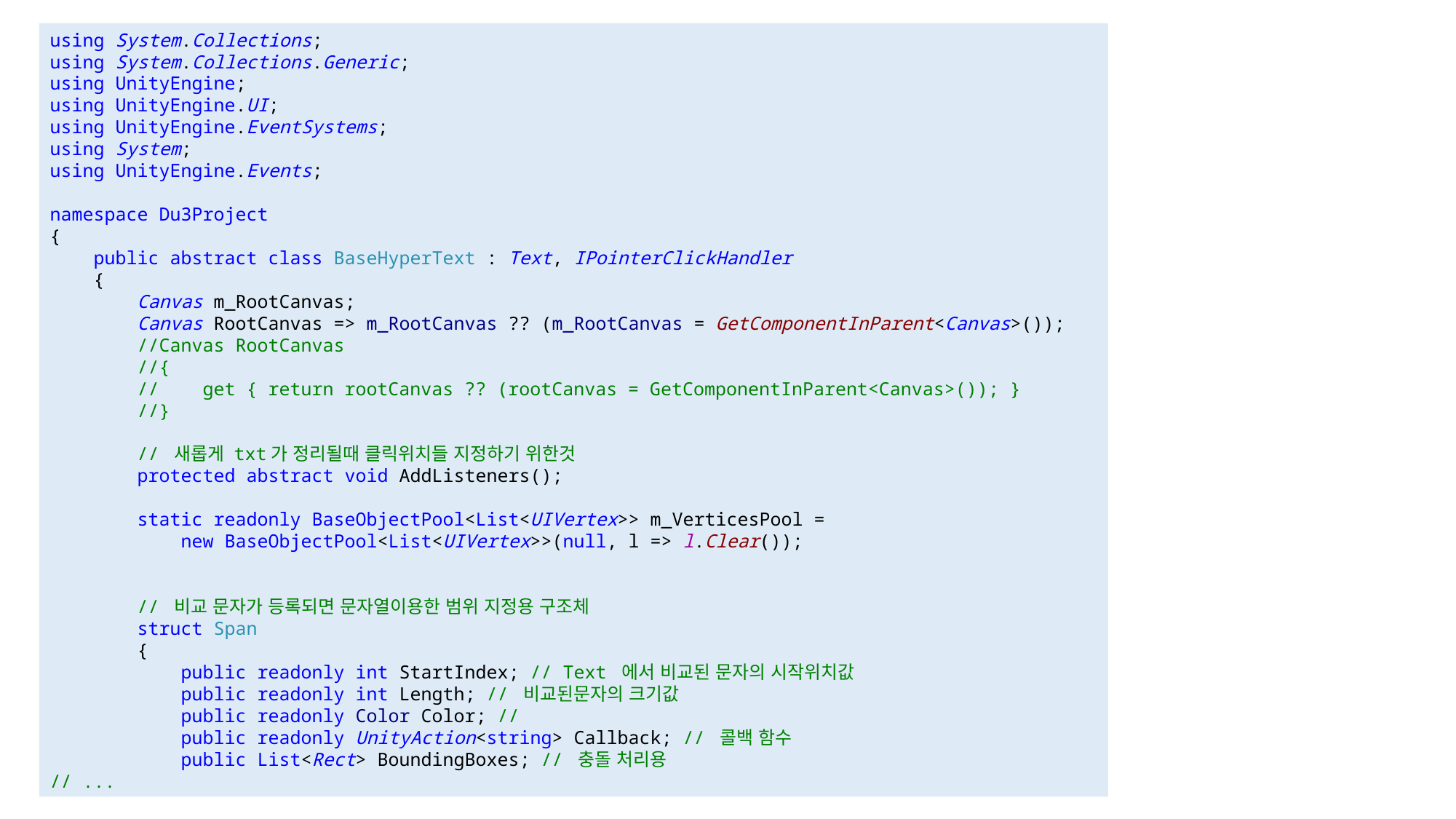

#
using System.Collections;
using System.Collections.Generic;
using UnityEngine;
using UnityEngine.UI;
using UnityEngine.EventSystems;
using System;
using UnityEngine.Events;

namespace Du3Project
{
    public abstract class BaseHyperText : Text, IPointerClickHandler
    {
        Canvas m_RootCanvas;
        Canvas RootCanvas => m_RootCanvas ?? (m_RootCanvas = GetComponentInParent<Canvas>());
        //Canvas RootCanvas
        //{
        //    get { return rootCanvas ?? (rootCanvas = GetComponentInParent<Canvas>()); }
        //}

        // 새롭게 txt가 정리될때 클릭위치들 지정하기 위한것
        protected abstract void AddListeners();

        static readonly BaseObjectPool<List<UIVertex>> m_VerticesPool =
            new BaseObjectPool<List<UIVertex>>(null, l => l.Clear());

        // 비교 문자가 등록되면 문자열이용한 범위 지정용 구조체
        struct Span
        {
            public readonly int StartIndex; // Text 에서 비교된 문자의 시작위치값
            public readonly int Length; // 비교된문자의 크기값
            public readonly Color Color; //
            public readonly UnityAction<string> Callback; // 콜백 함수
            public List<Rect> BoundingBoxes; // 충돌 처리용
// ...